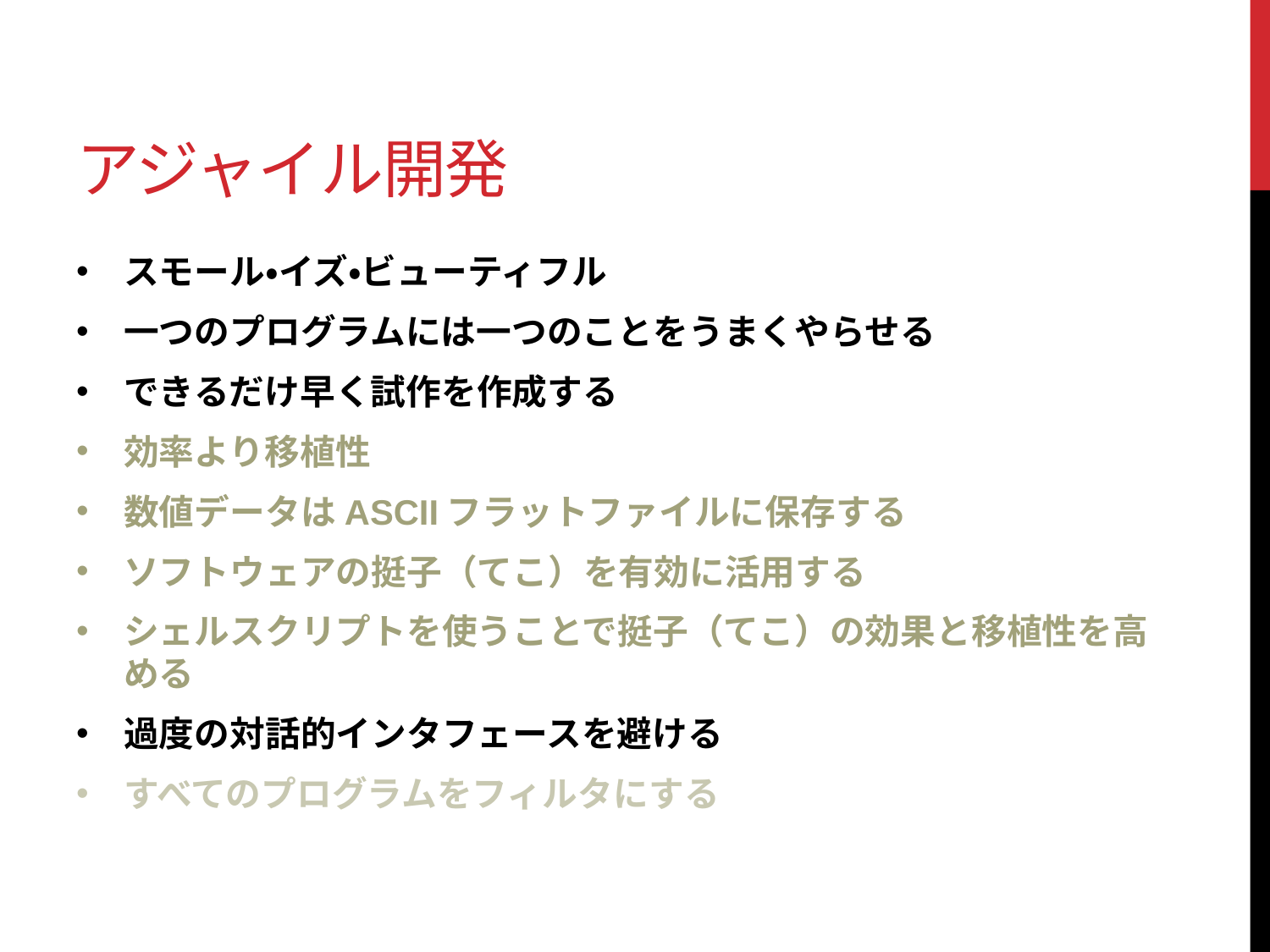

# アジャイル開発
スモール・イズ・ビューティフル
一つのプログラムには一つのことをうまくやらせる
できるだけ早く試作を作成する
効率より移植性
数値データはASCIIフラットファイルに保存する
ソフトウェアの挺子（てこ）を有効に活用する
シェルスクリプトを使うことで挺子（てこ）の効果と移植性を高める
過度の対話的インタフェースを避ける
すべてのプログラムをフィルタにする